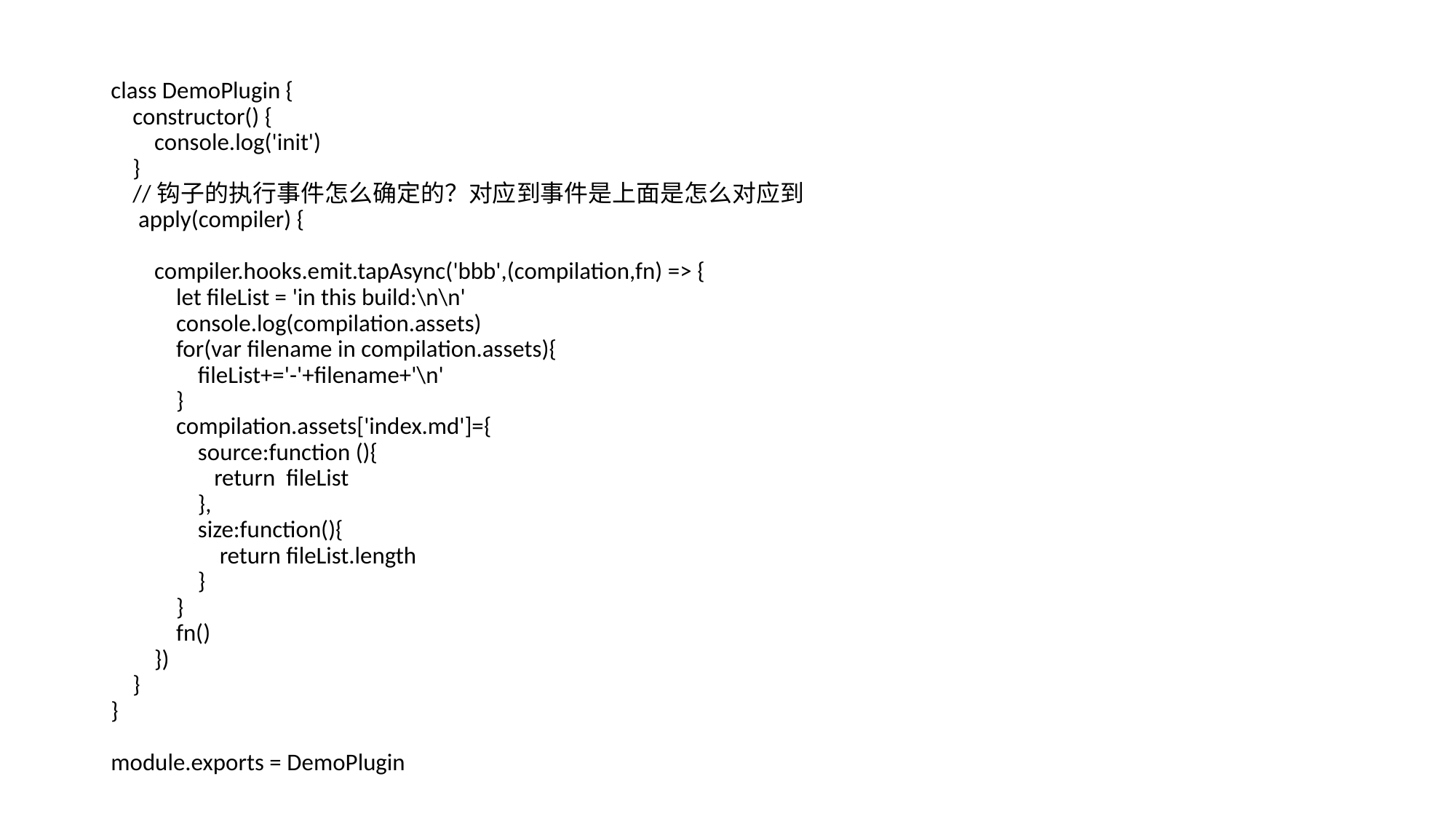

# class DemoPlugin { constructor() { console.log('init') } //钩子的执行事件怎么确定的？对应到事件是上面是怎么对应到 apply(compiler) { compiler.hooks.emit.tapAsync('bbb',(compilation,fn) => { let fileList = 'in this build:\n\n' console.log(compilation.assets) for(var filename in compilation.assets){ fileList+='-'+filename+'\n' } compilation.assets['index.md']={ source:function (){ return  fileList }, size:function(){ return fileList.length } } fn() }) } } module.exports = DemoPlugin